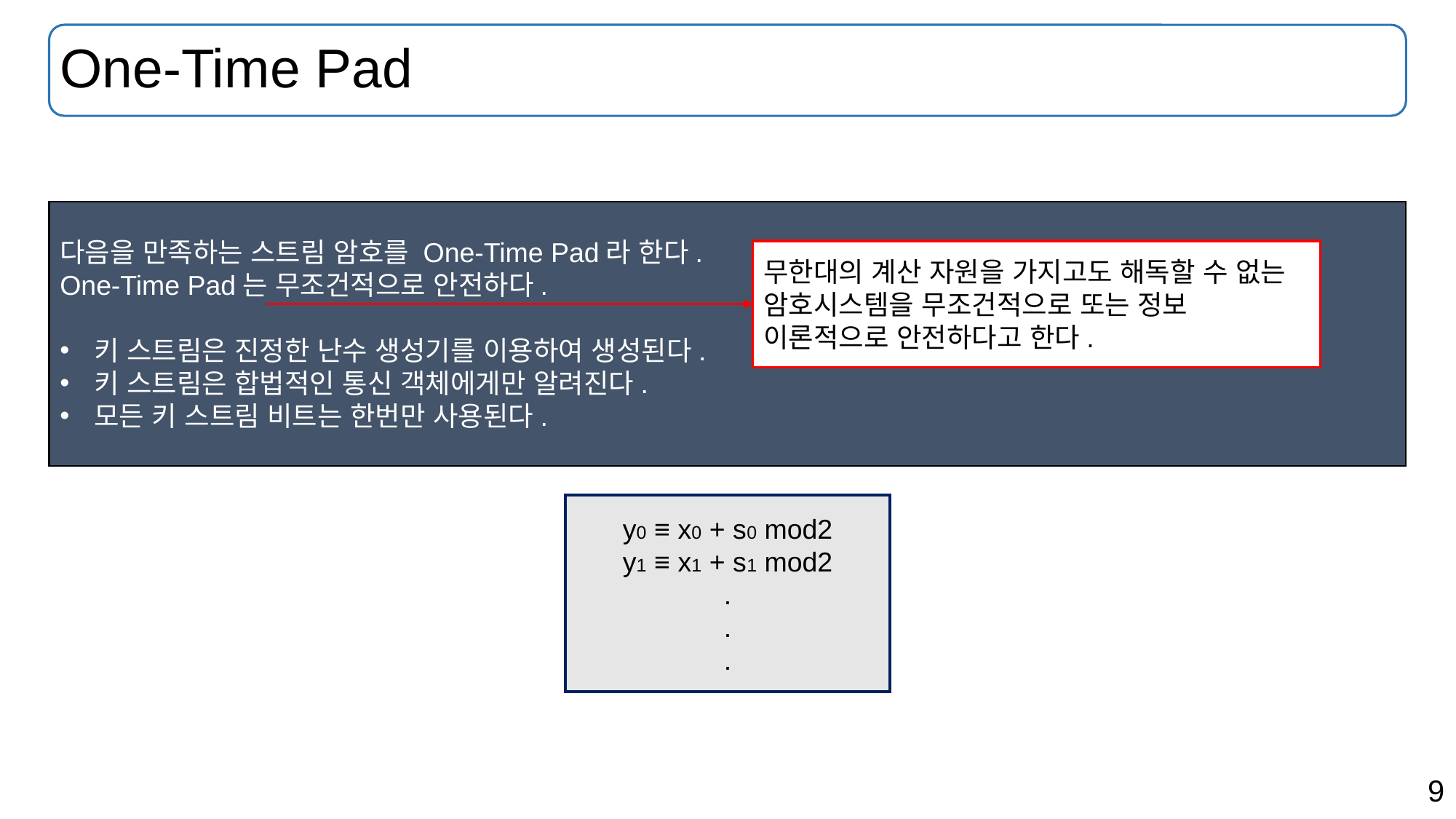

# One-Time Pad
다음을 만족하는 스트림 암호를 One-Time Pad라 한다.
One-Time Pad는 무조건적으로 안전하다.

키 스트림은 진정한 난수 생성기를 이용하여 생성된다.
키 스트림은 합법적인 통신 객체에게만 알려진다.
모든 키 스트림 비트는 한번만 사용된다.
무한대의 계산 자원을 가지고도 해독할 수 없는 암호시스템을 무조건적으로 또는 정보 이론적으로 안전하다고 한다.
y0 ≡ x0 + s0 mod2
y1 ≡ x1 + s1 mod2
.
.
.